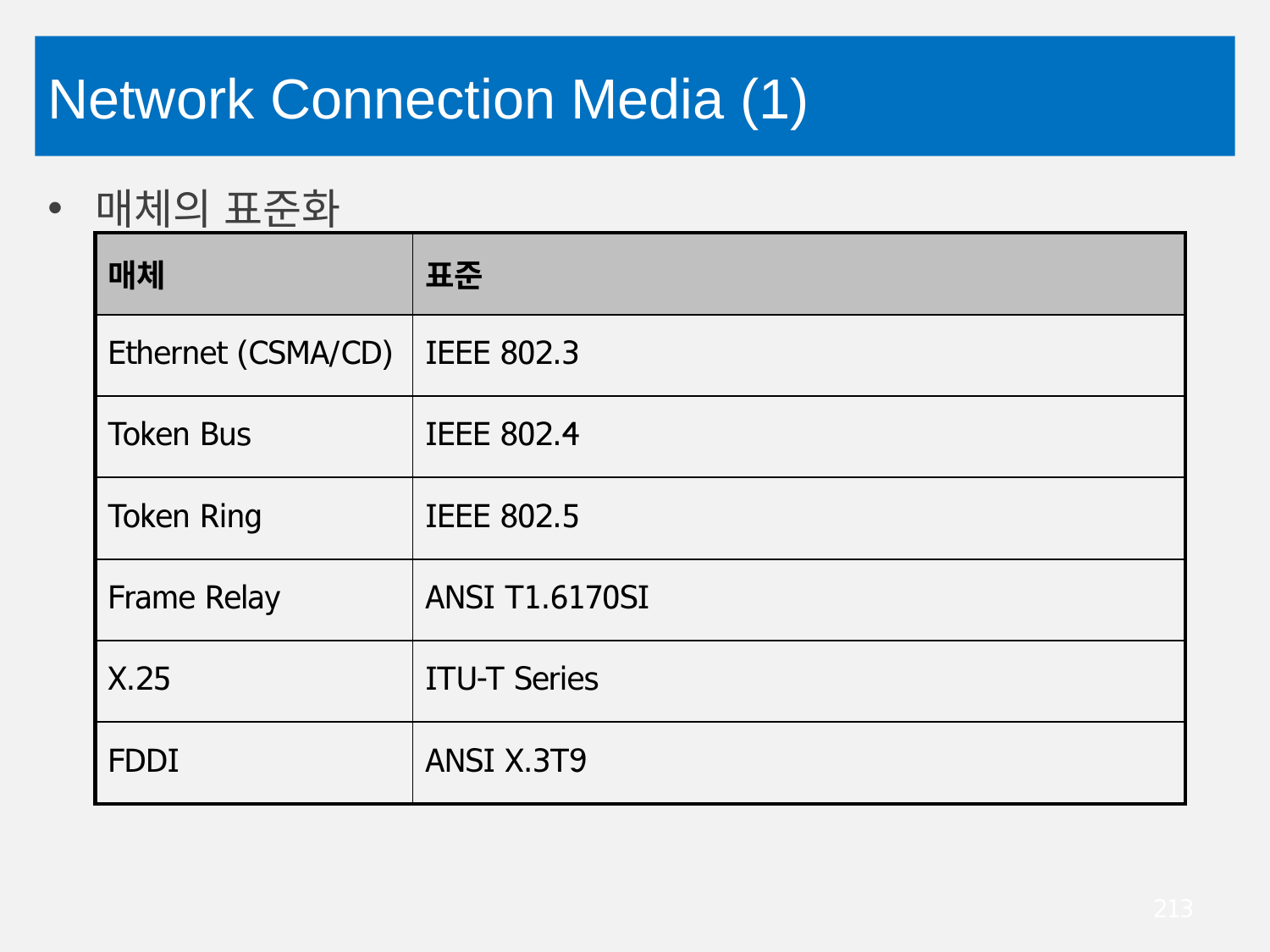

# Network Connection Media (1)
매체의 표준화
| 매체 | 표준 |
| --- | --- |
| Ethernet (CSMA/CD) | IEEE 802.3 |
| Token Bus | IEEE 802.4 |
| Token Ring | IEEE 802.5 |
| Frame Relay | ANSI T1.6170SI |
| X.25 | ITU-T Series |
| FDDI | ANSI X.3T9 |
213